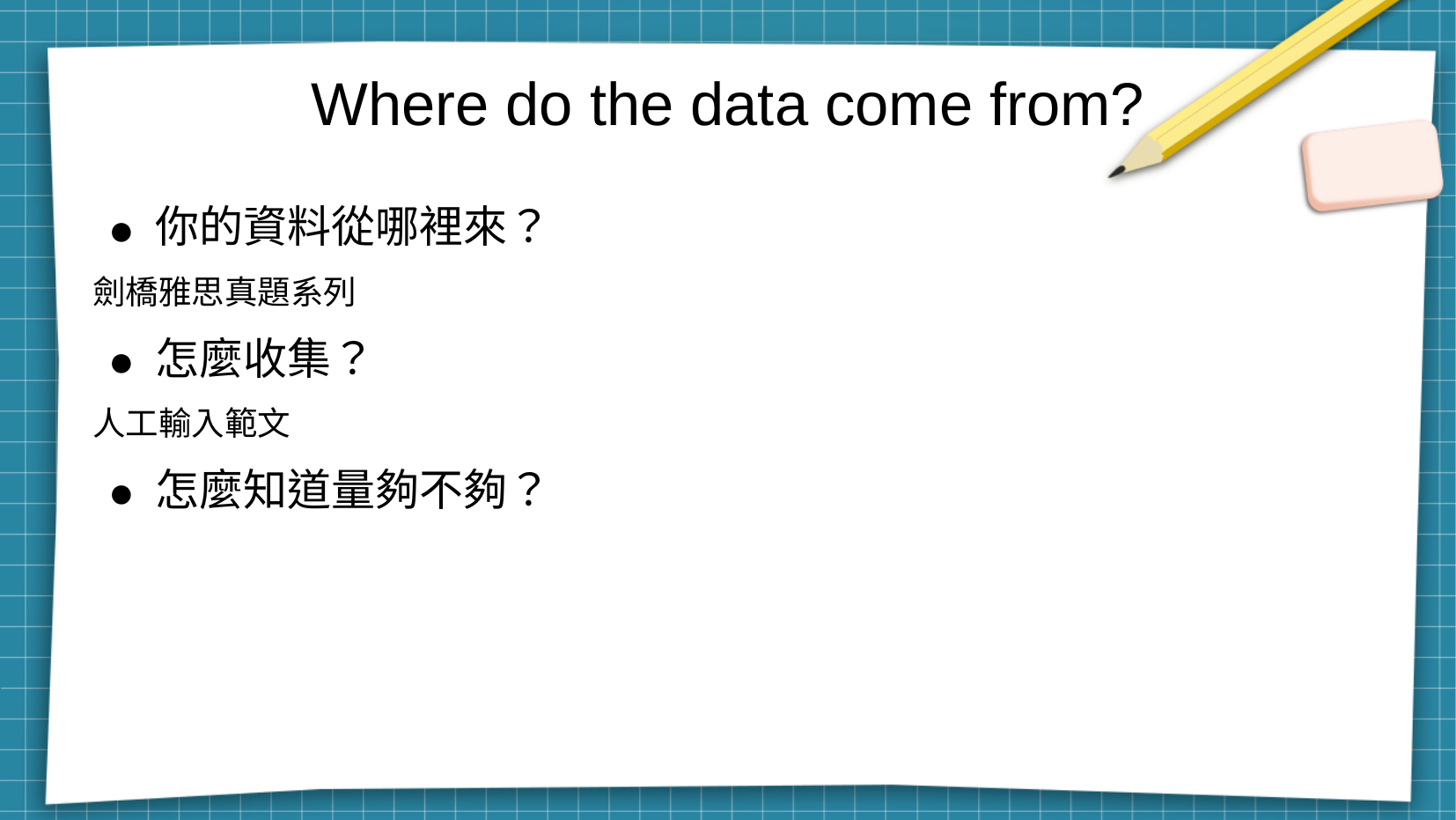

Where do the data come from?
你的資料從哪裡來？
劍橋雅思真題系列
怎麼收集？
人工輸入範文
怎麼知道量夠不夠？